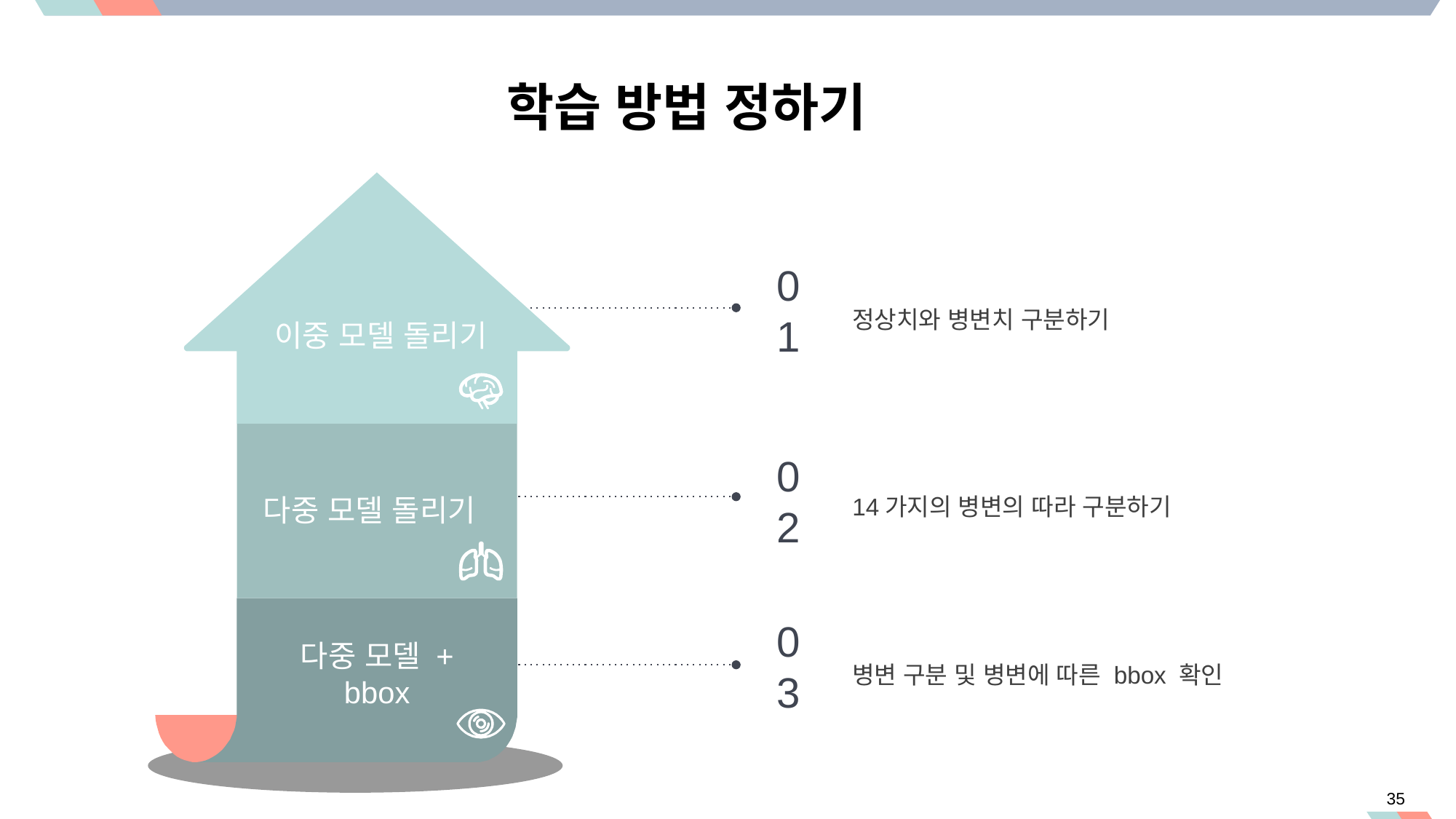

# 학습 방법 정하기

01
정상치와 병변치 구분하기
이중 모델 돌리기

02
14가지의 병변의 따라 구분하기
다중 모델 돌리기

03
병변 구분 및 병변에 따른 bbox 확인
다중 모델 + bbox